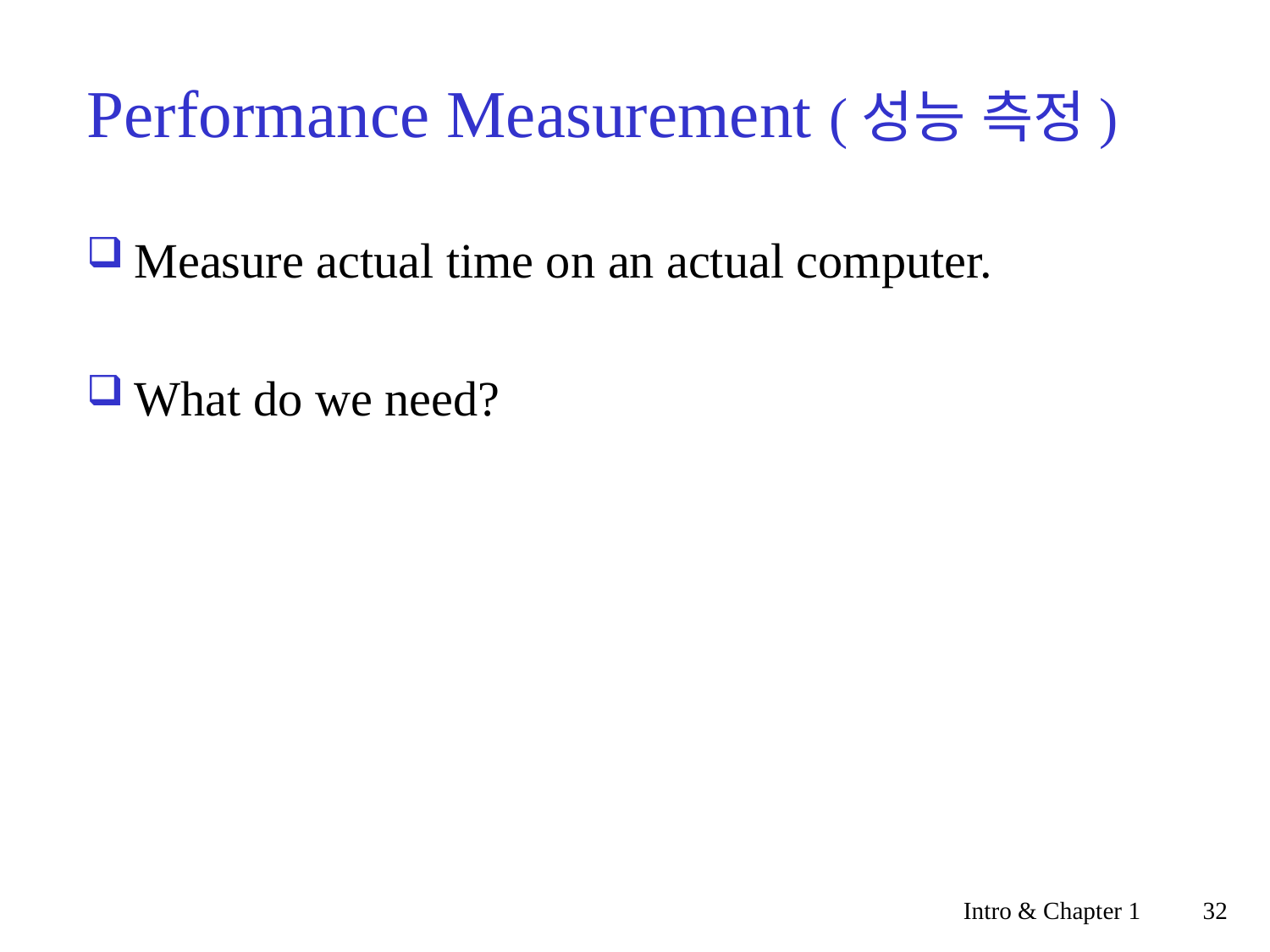

# Performance Measurement (성능 측정)
Measure actual time on an actual computer.

What do we need?

Intro & Chapter 1
32